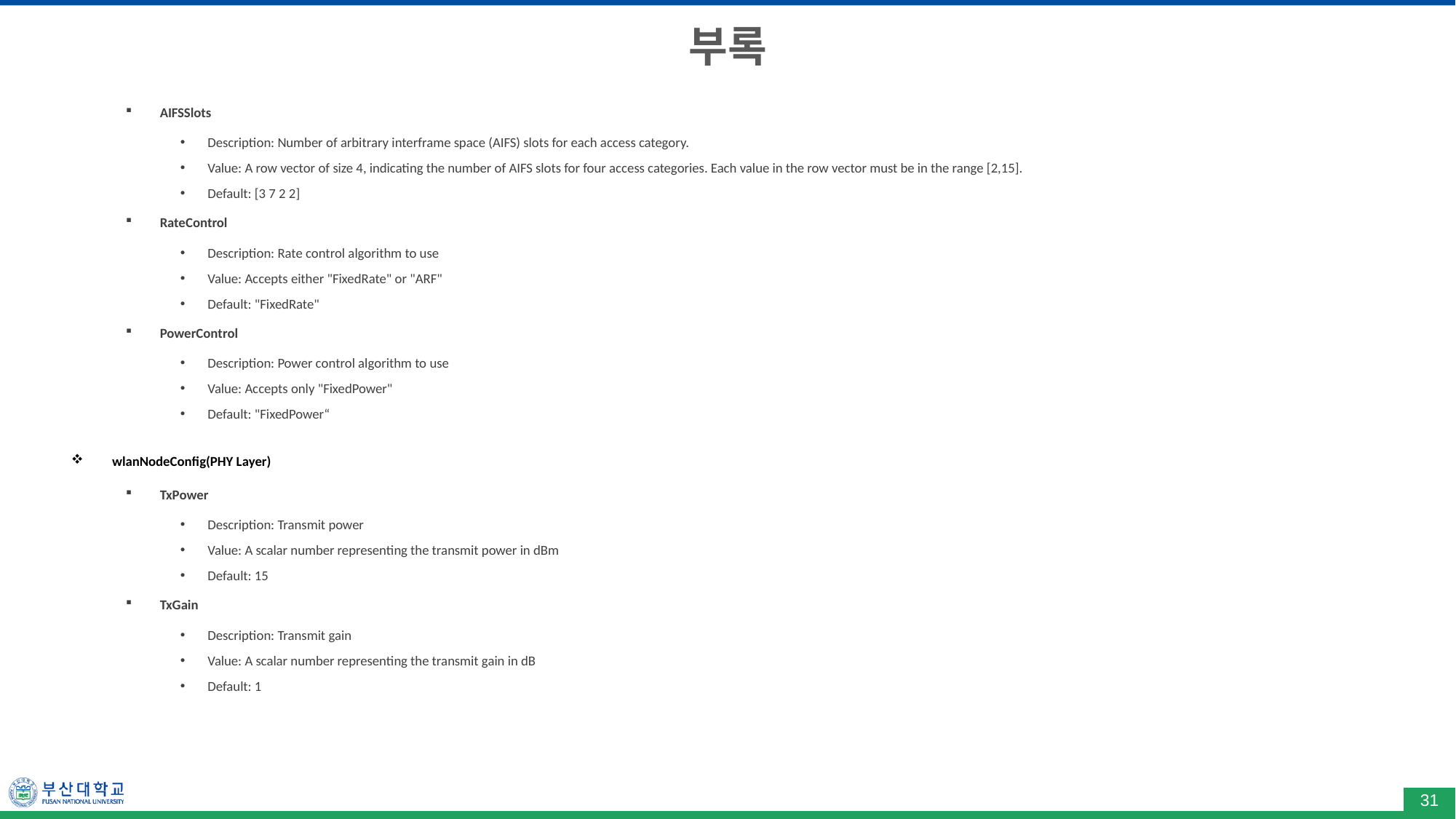

# 부록
AIFSSlots
Description: Number of arbitrary interframe space (AIFS) slots for each access category.
Value: A row vector of size 4, indicating the number of AIFS slots for four access categories. Each value in the row vector must be in the range [2,15].
Default: [3 7 2 2]
RateControl
Description: Rate control algorithm to use
Value: Accepts either "FixedRate" or "ARF"
Default: "FixedRate"
PowerControl
Description: Power control algorithm to use
Value: Accepts only "FixedPower"
Default: "FixedPower“
wlanNodeConfig(PHY Layer)
TxPower
Description: Transmit power
Value: A scalar number representing the transmit power in dBm
Default: 15
TxGain
Description: Transmit gain
Value: A scalar number representing the transmit gain in dB
Default: 1
31